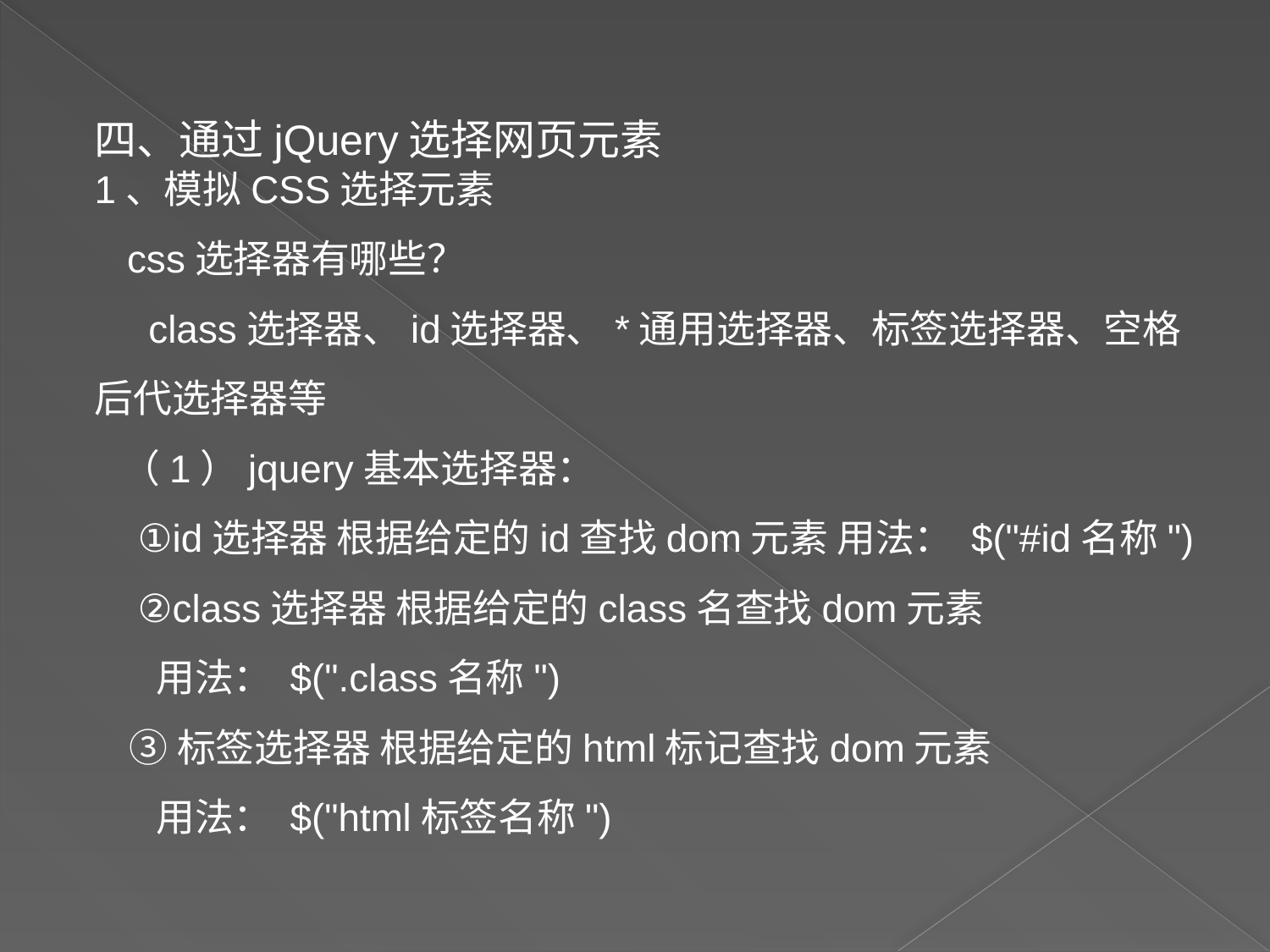

四、通过jQuery选择网页元素

1、模拟CSS选择元素
   css选择器有哪些？
     class选择器、id选择器、*通用选择器、标签选择器、空格 后代选择器等
  （1）jquery基本选择器：
    ①id选择器 根据给定的id查找dom元素 用法： $("#id名称")
    ②class选择器 根据给定的class名查找dom元素
      用法： $(".class名称")
    ③标签选择器 根据给定的html标记查找dom元素
      用法： $("html标签名称")